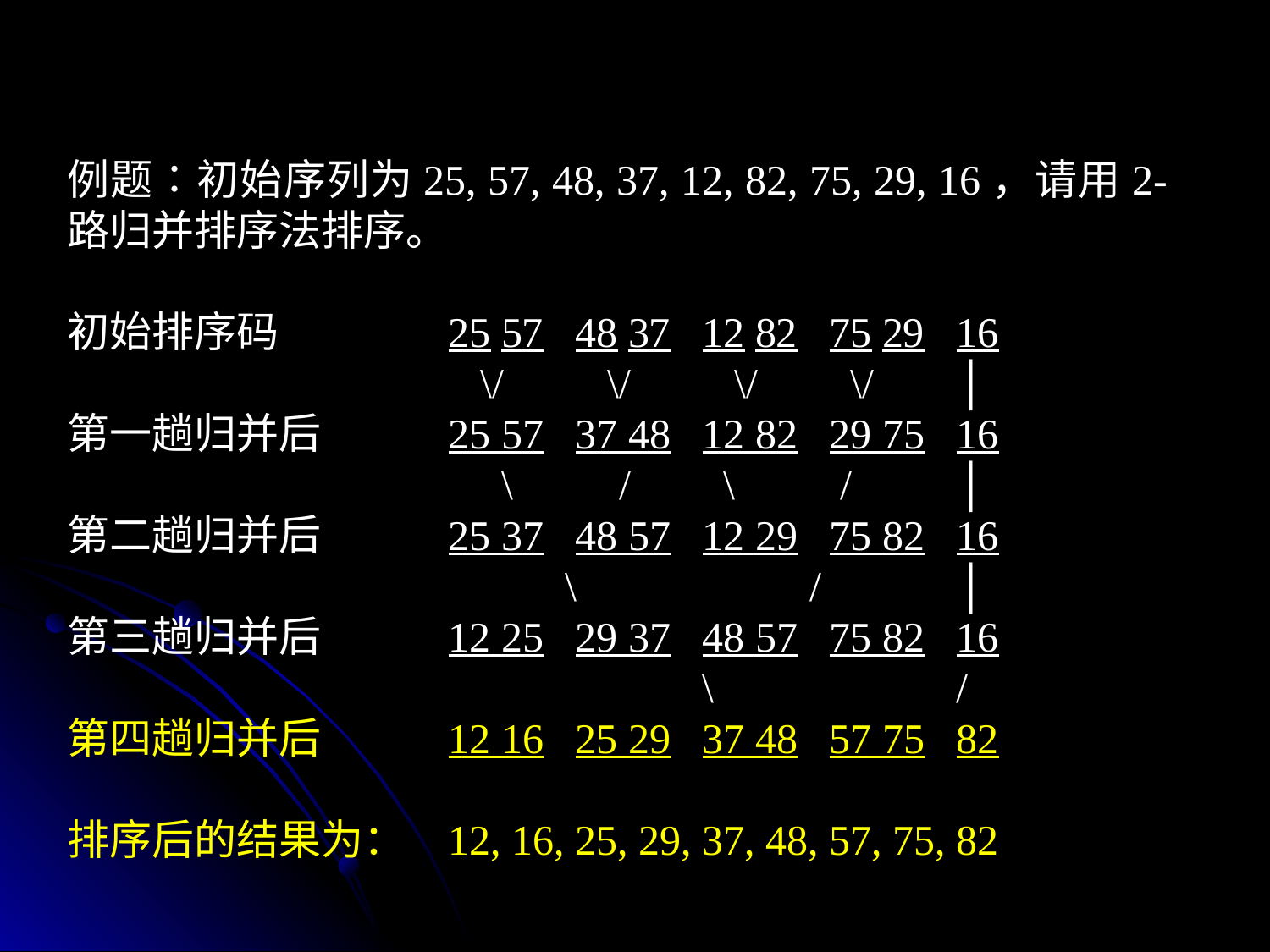

例题∶初始序列为25, 57, 48, 37, 12, 82, 75, 29, 16，请用2-路归并排序法排序。

初始排序码		25 57	48 37	12 82	75 29	16
 			   \/	   \/	   \/	  \/	│
第一趟归并后	25 57	37 48	12 82	29 75	16
  		  	     \          /	  \ 	 /	│
第二趟归并后	25 37	48 57	12 29	75 82	16
  		                       \                      /		│
第三趟归并后	12 25	29 37	48 57	75 82	16
  		  			\		/
第四趟归并后	12 16	25 29	37 48	57 75	82

排序后的结果为：	12, 16, 25, 29, 37, 48, 57, 75, 82